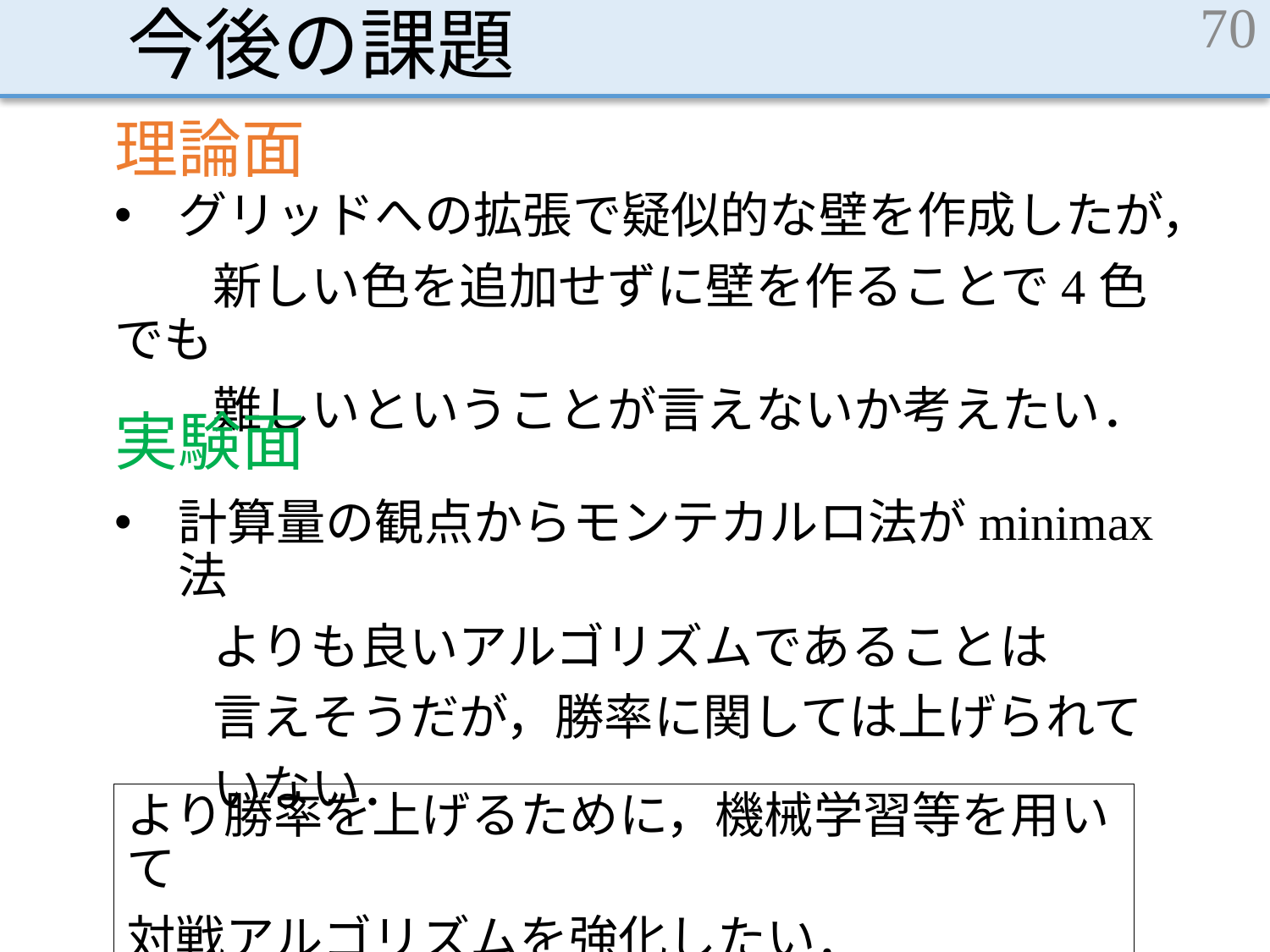

# 今後の課題
70
理論面
グリッドへの拡張で疑似的な壁を作成したが，
　　新しい色を追加せずに壁を作ることで4色でも
　　難しいということが言えないか考えたい．
実験面
計算量の観点からモンテカルロ法がminimax法
　　よりも良いアルゴリズムであることは
　　言えそうだが，勝率に関しては上げられて
　　いない．
より勝率を上げるために，機械学習等を用いて
対戦アルゴリズムを強化したい．